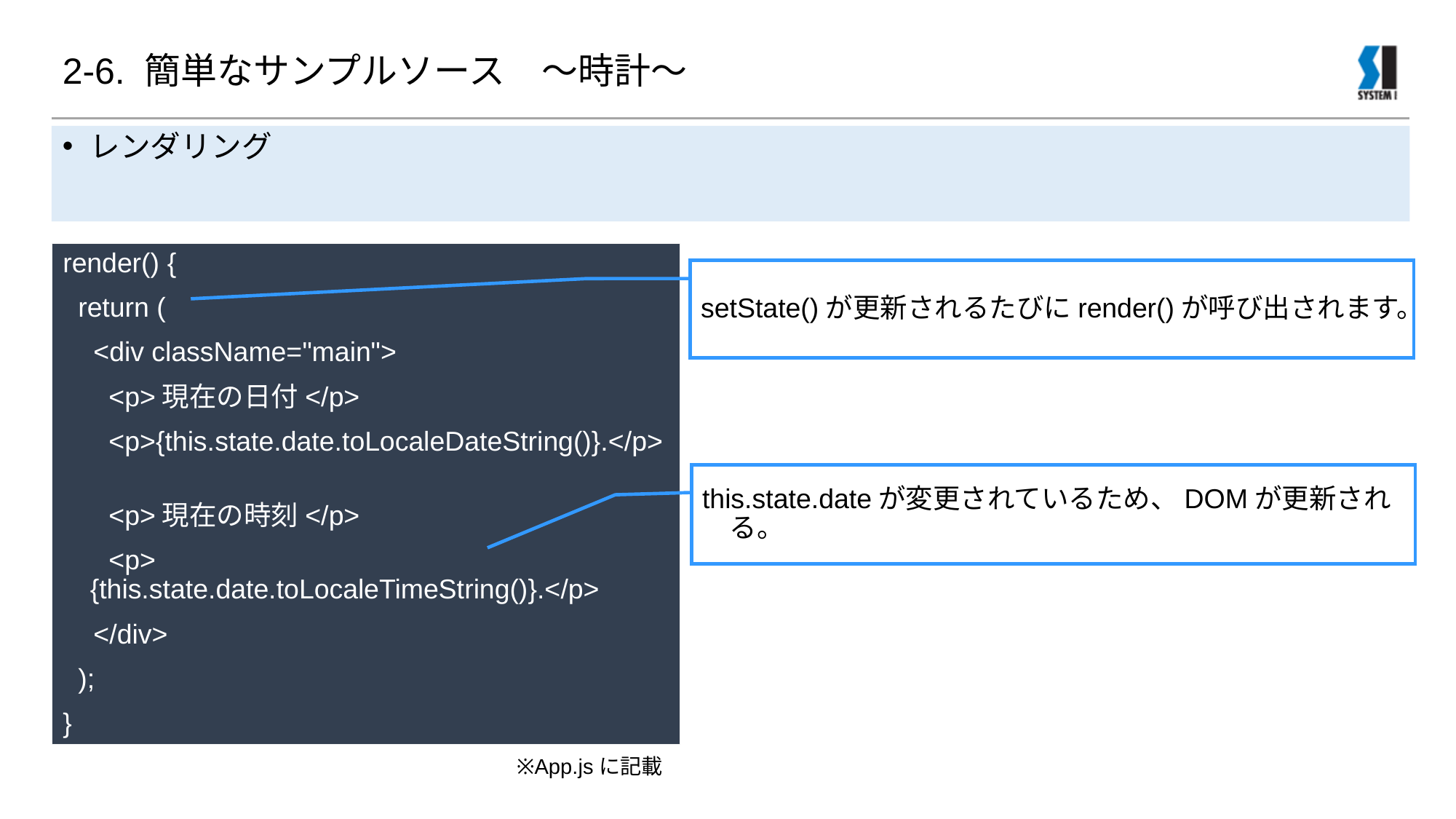

# 2-6. 簡単なサンプルソース　～時計～
レンダリング
render() {
  return (
    <div className="main">
      <p>現在の日付</p>
      <p>{this.state.date.toLocaleDateString()}.</p>
      <p>現在の時刻</p>
      <p> {this.state.date.toLocaleTimeString()}.</p>
    </div>
  );
}
setState()が更新されるたびにrender()が呼び出されます。
this.state.dateが変更されているため、DOMが更新される。
※App.jsに記載